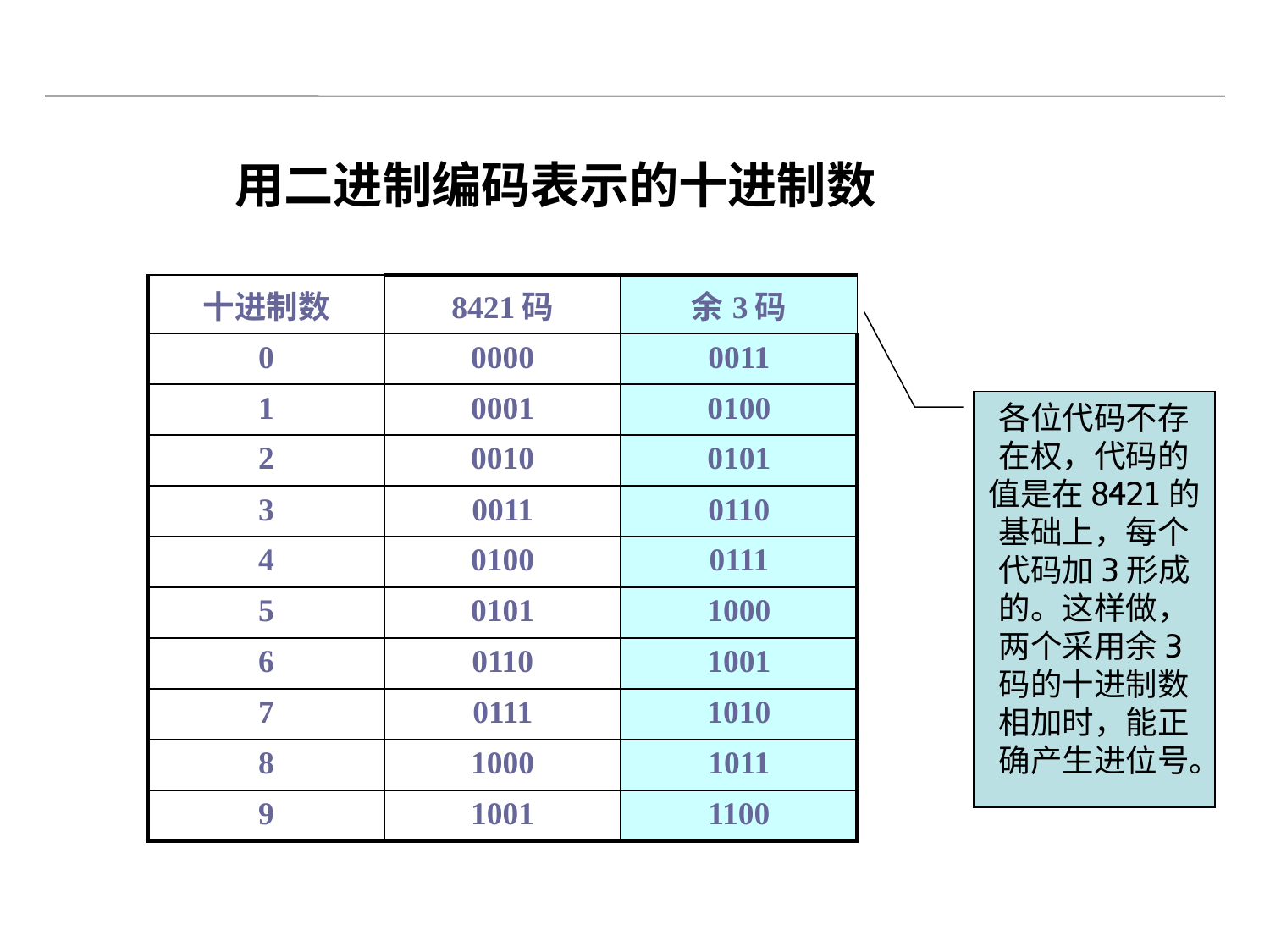

用二进制编码表示的十进制数
| 十进制数 | 8421码 | 余3码 |
| --- | --- | --- |
| 0 | 0000 | 0011 |
| 1 | 0001 | 0100 |
| 2 | 0010 | 0101 |
| 3 | 0011 | 0110 |
| 4 | 0100 | 0111 |
| 5 | 0101 | 1000 |
| 6 | 0110 | 1001 |
| 7 | 0111 | 1010 |
| 8 | 1000 | 1011 |
| 9 | 1001 | 1100 |
各位代码不存在权，代码的值是在8421的基础上，每个代码加3形成的。这样做，两个采用余3码的十进制数相加时，能正确产生进位号。